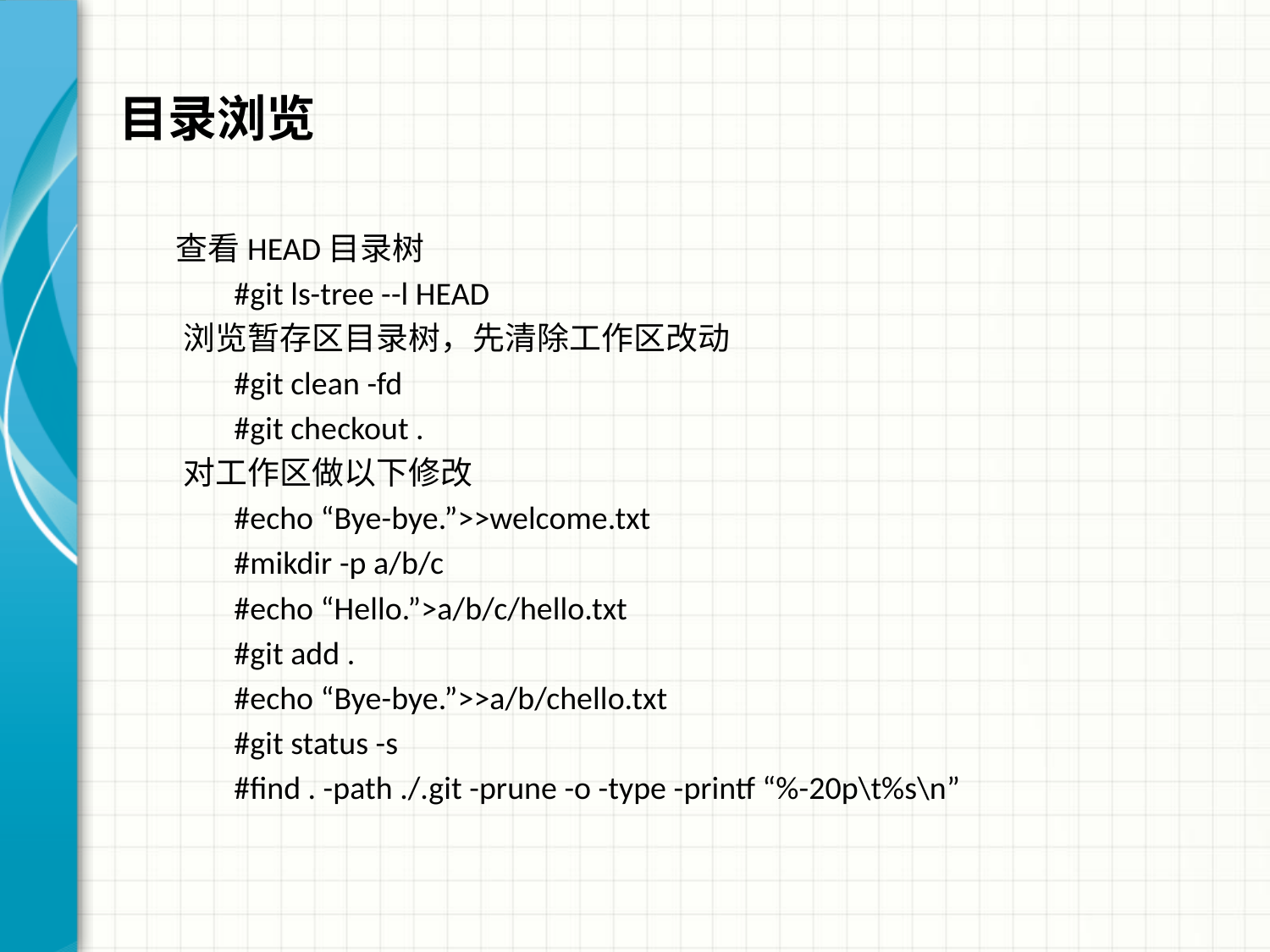

# 目录浏览
       查看HEAD目录树
	#git ls-tree --l HEAD
        浏览暂存区目录树，先清除工作区改动
	#git clean -fd
	#git checkout .
        对工作区做以下修改
	#echo “Bye-bye.”>>welcome.txt
	#mikdir -p a/b/c
	#echo “Hello.”>a/b/c/hello.txt
	#git add .
	#echo “Bye-bye.”>>a/b/chello.txt
	#git status -s
	#find . -path ./.git -prune -o -type -printf “%-20p\t%s\n”